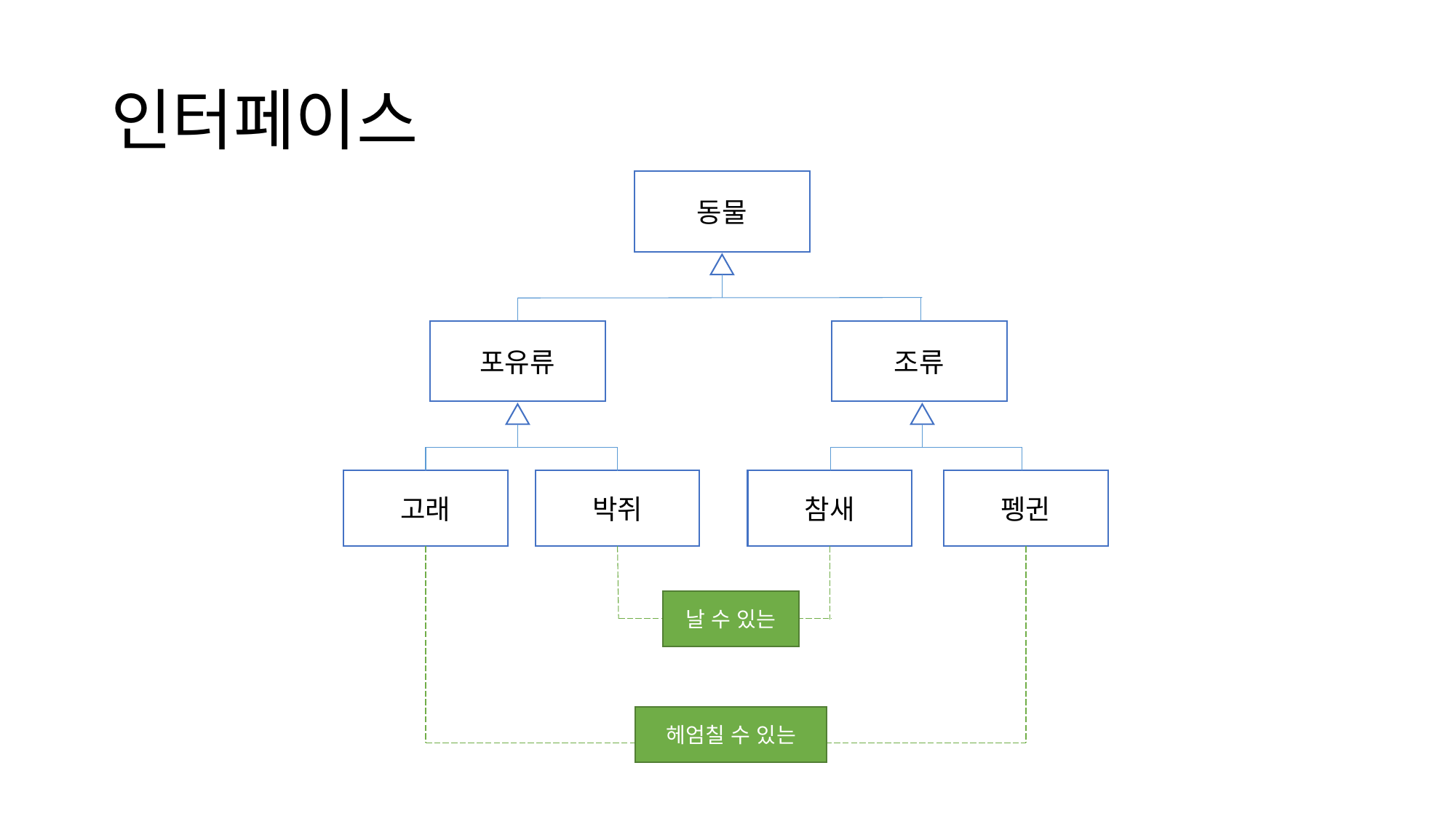

# 인터페이스
동물

조류
포유류

고래
박쥐
참새
펭귄
날 수 있는
헤엄칠 수 있는